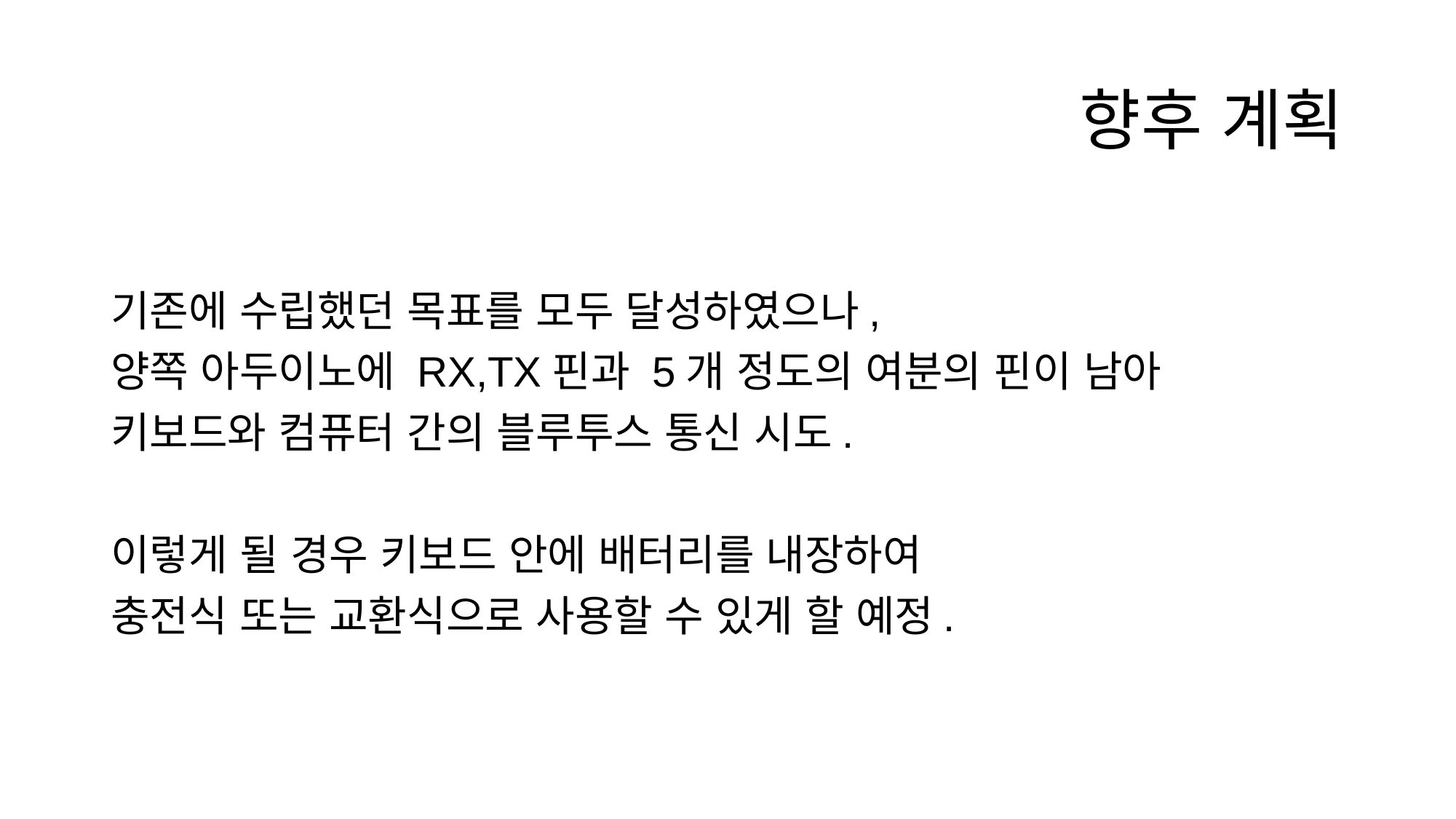

# 향후 계획

기존에 수립했던 목표를 모두 달성하였으나,
양쪽 아두이노에 RX,TX핀과 5개 정도의 여분의 핀이 남아
키보드와 컴퓨터 간의 블루투스 통신 시도.

이렇게 될 경우 키보드 안에 배터리를 내장하여
충전식 또는 교환식으로 사용할 수 있게 할 예정.